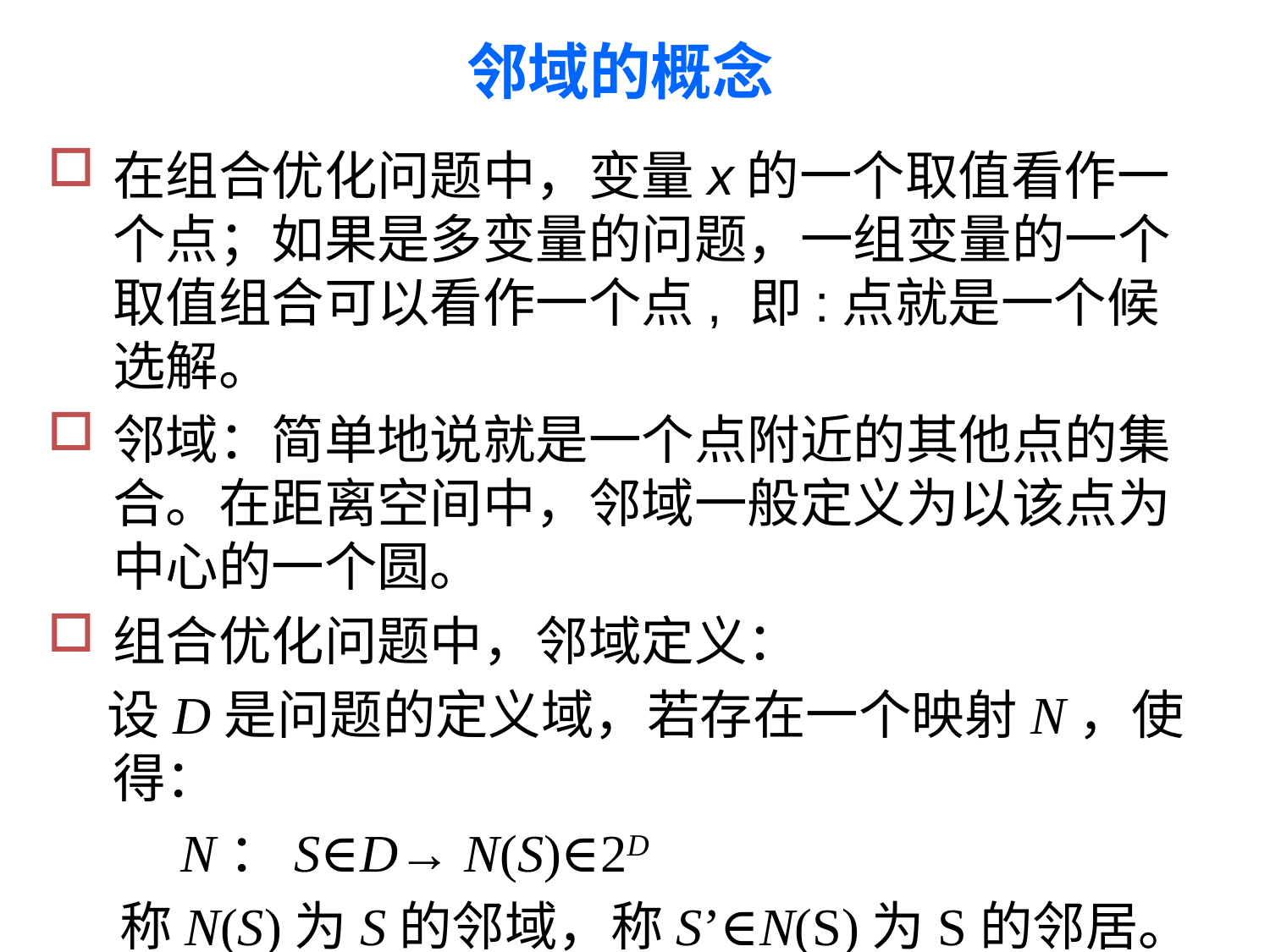

邻域的概念
在组合优化问题中，变量x的一个取值看作一个点；如果是多变量的问题，一组变量的一个取值组合可以看作一个点, 即:点就是一个候选解。
邻域：简单地说就是一个点附近的其他点的集合。在距离空间中，邻域一般定义为以该点为中心的一个圆。
组合优化问题中，邻域定义：
    设D是问题的定义域，若存在一个映射N，使得：
          N：S∈D→ N(S)∈2D
     称N(S)为S的邻域，称S’∈N(S)为S的邻居。